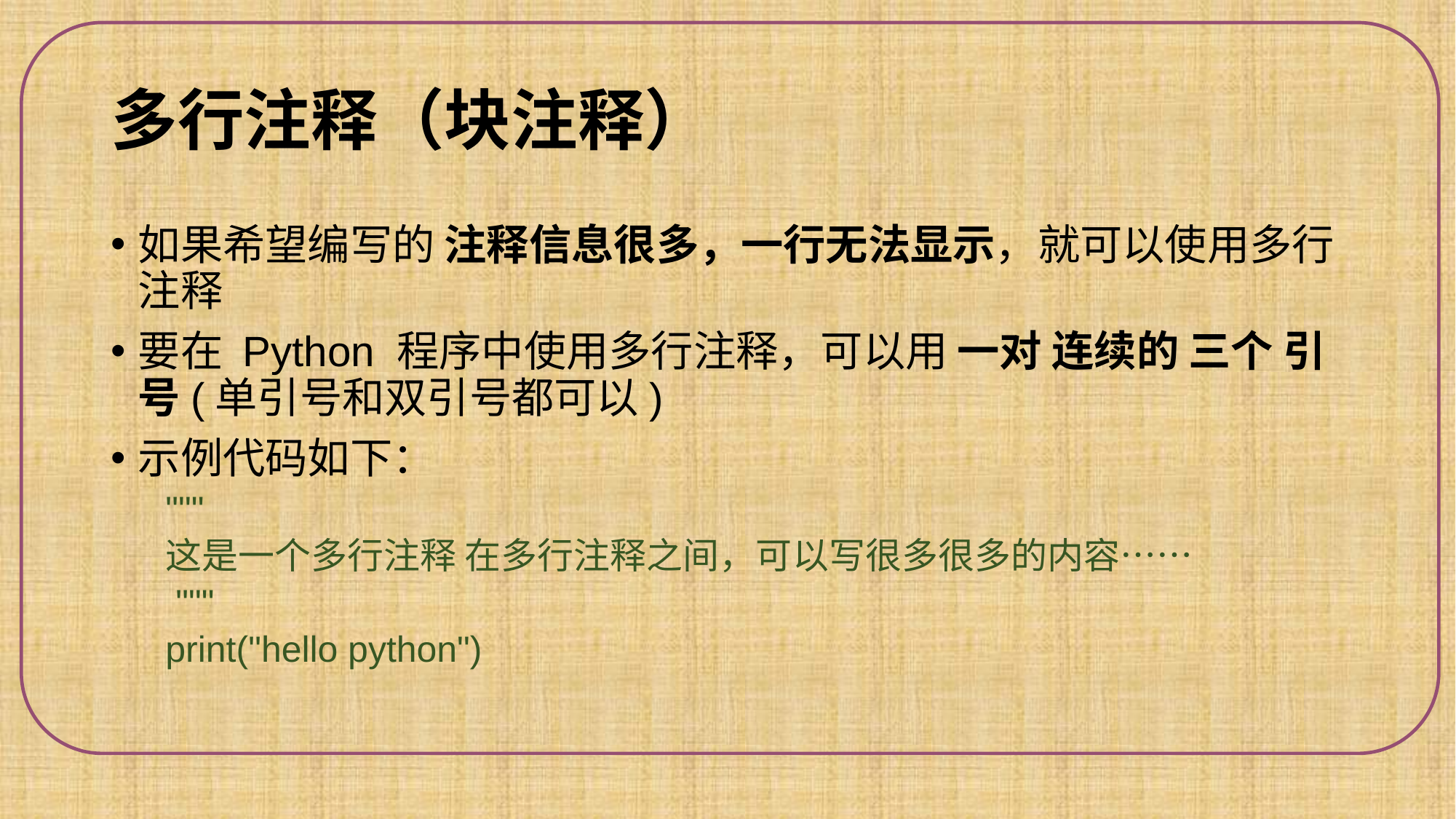

# 多行注释（块注释）
如果希望编写的 注释信息很多，一行无法显示，就可以使用多行注释
要在 Python 程序中使用多行注释，可以用 一对 连续的 三个 引号(单引号和双引号都可以)
示例代码如下：
"""
这是一个多行注释 在多行注释之间，可以写很多很多的内容……
 """
print("hello python")